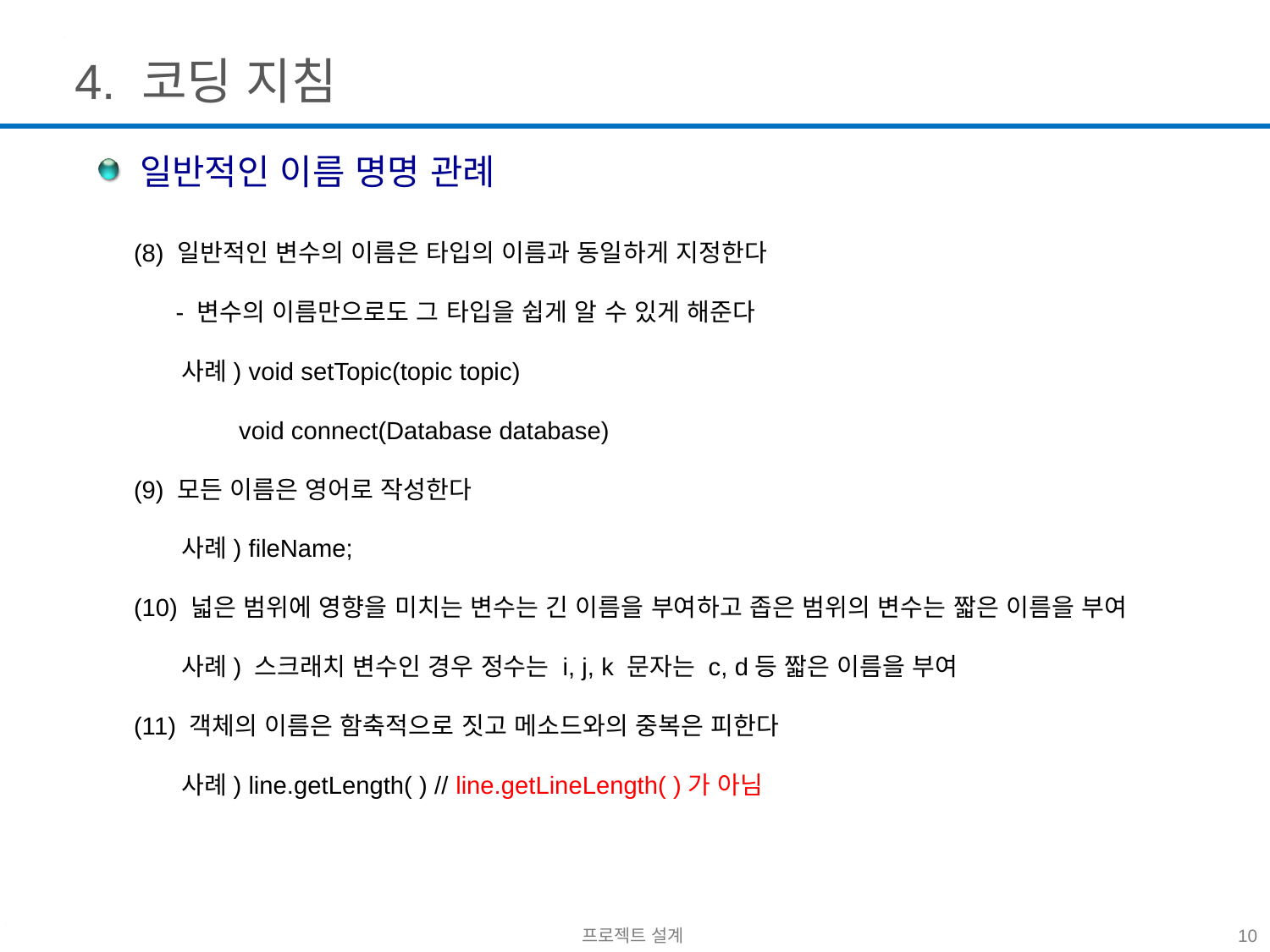

4. 코딩 지침
 일반적인 이름 명명 관례
(8) 일반적인 변수의 이름은 타입의 이름과 동일하게 지정한다
      - 변수의 이름만으로도 그 타입을 쉽게 알 수 있게 해준다
      사례) void setTopic(topic topic)
               void connect(Database database)
(9) 모든 이름은 영어로 작성한다
      사례) fileName;
(10) 넓은 범위에 영향을 미치는 변수는 긴 이름을 부여하고 좁은 범위의 변수는 짧은 이름을 부여
      사례) 스크래치 변수인 경우 정수는 i, j, k 문자는 c, d등 짧은 이름을 부여
(11) 객체의 이름은 함축적으로 짓고 메소드와의 중복은 피한다
      사례) line.getLength( ) // line.getLineLength( )가 아님